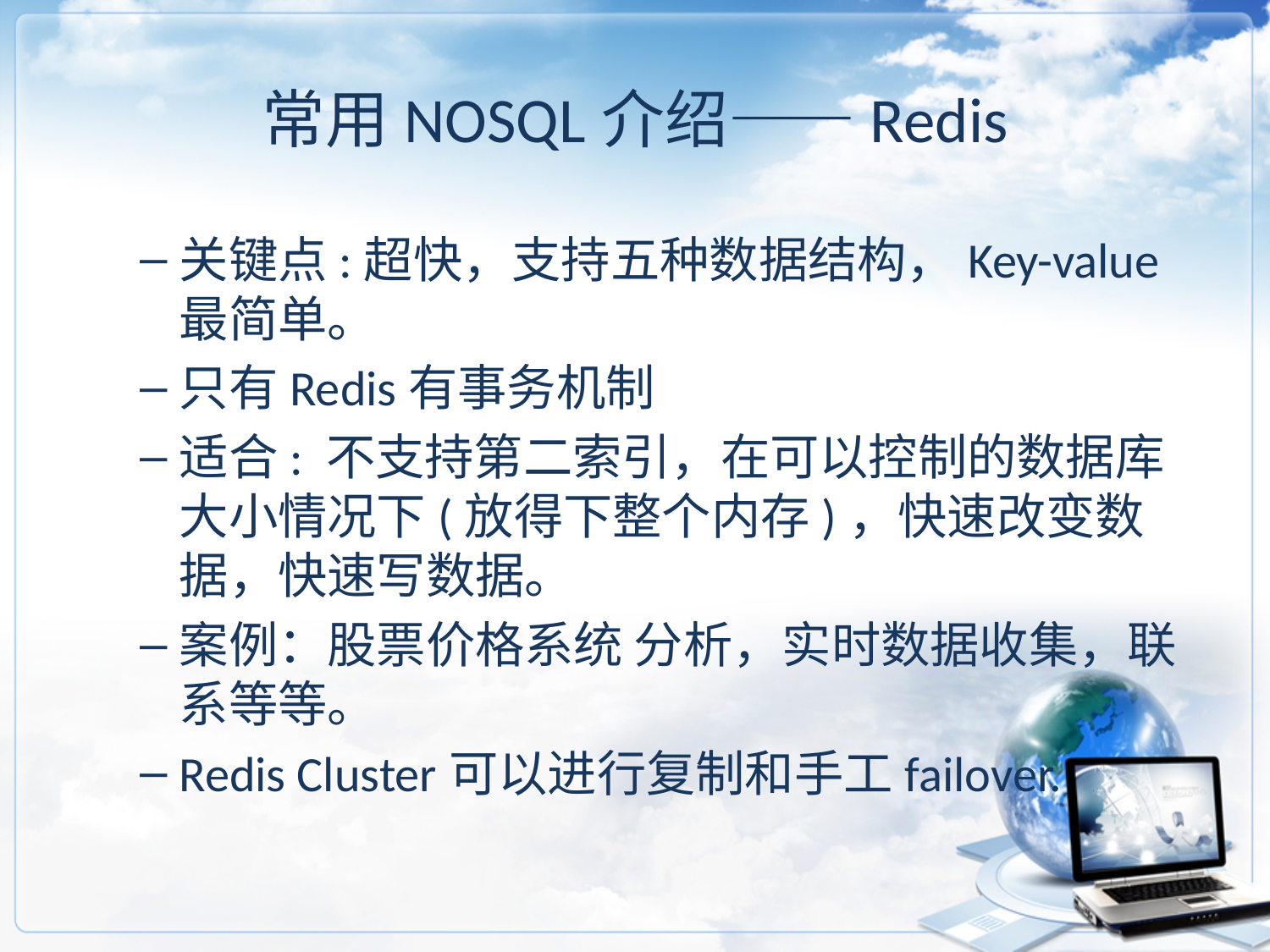

# 常用NOSQL介绍——Redis
关键点:超快，支持五种数据结构，Key-value最简单。
只有Redis有事务机制
适合: 不支持第二索引，在可以控制的数据库大小情况下(放得下整个内存)，快速改变数据，快速写数据。
案例：股票价格系统 分析，实时数据收集，联系等等。
Redis Cluster可以进行复制和手工failover.